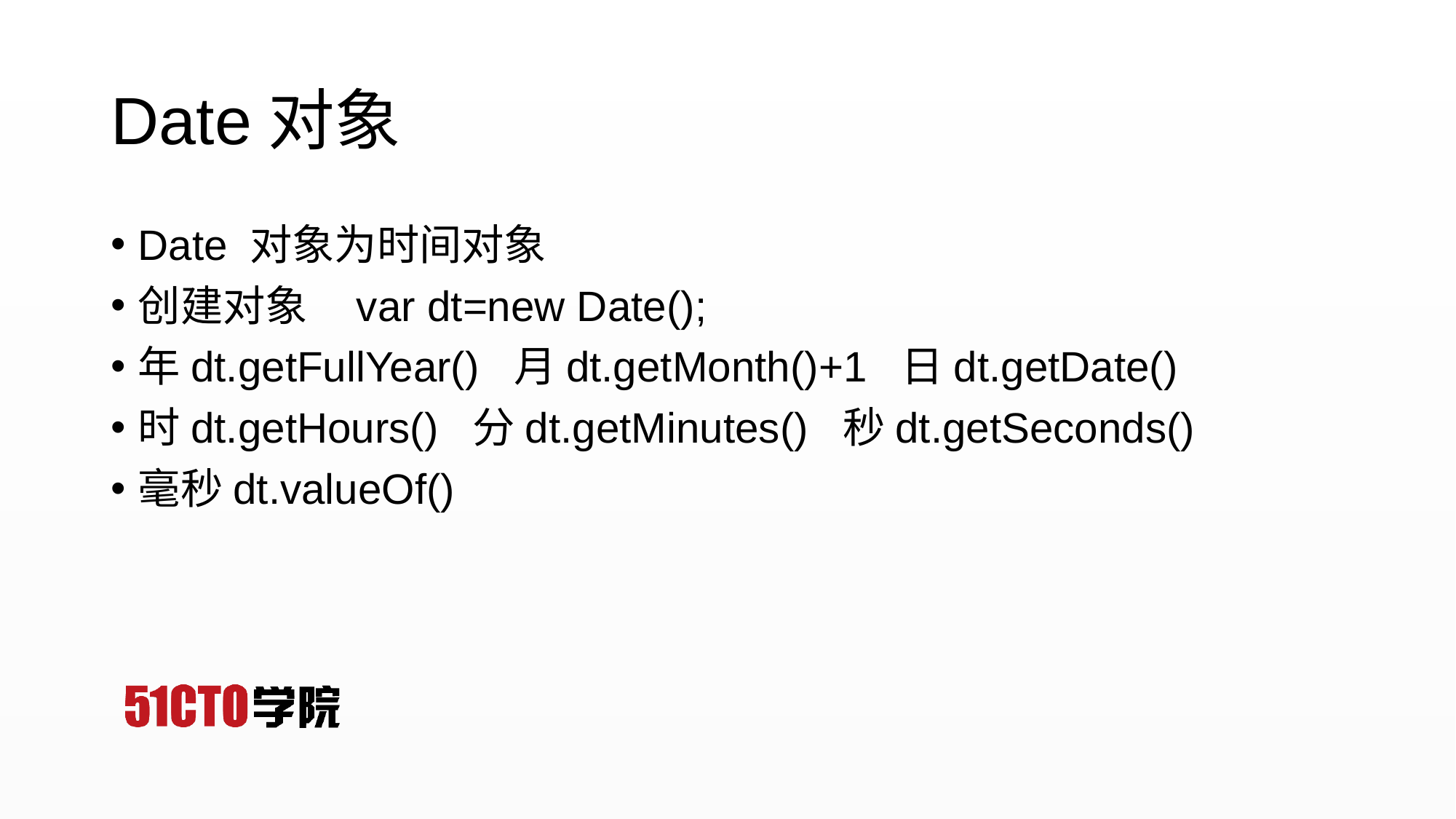

# Date对象
Date 对象为时间对象
创建对象	var dt=new Date();
年dt.getFullYear()  月dt.getMonth()+1  日dt.getDate()
时dt.getHours()  分dt.getMinutes()  秒dt.getSeconds()
毫秒dt.valueOf()